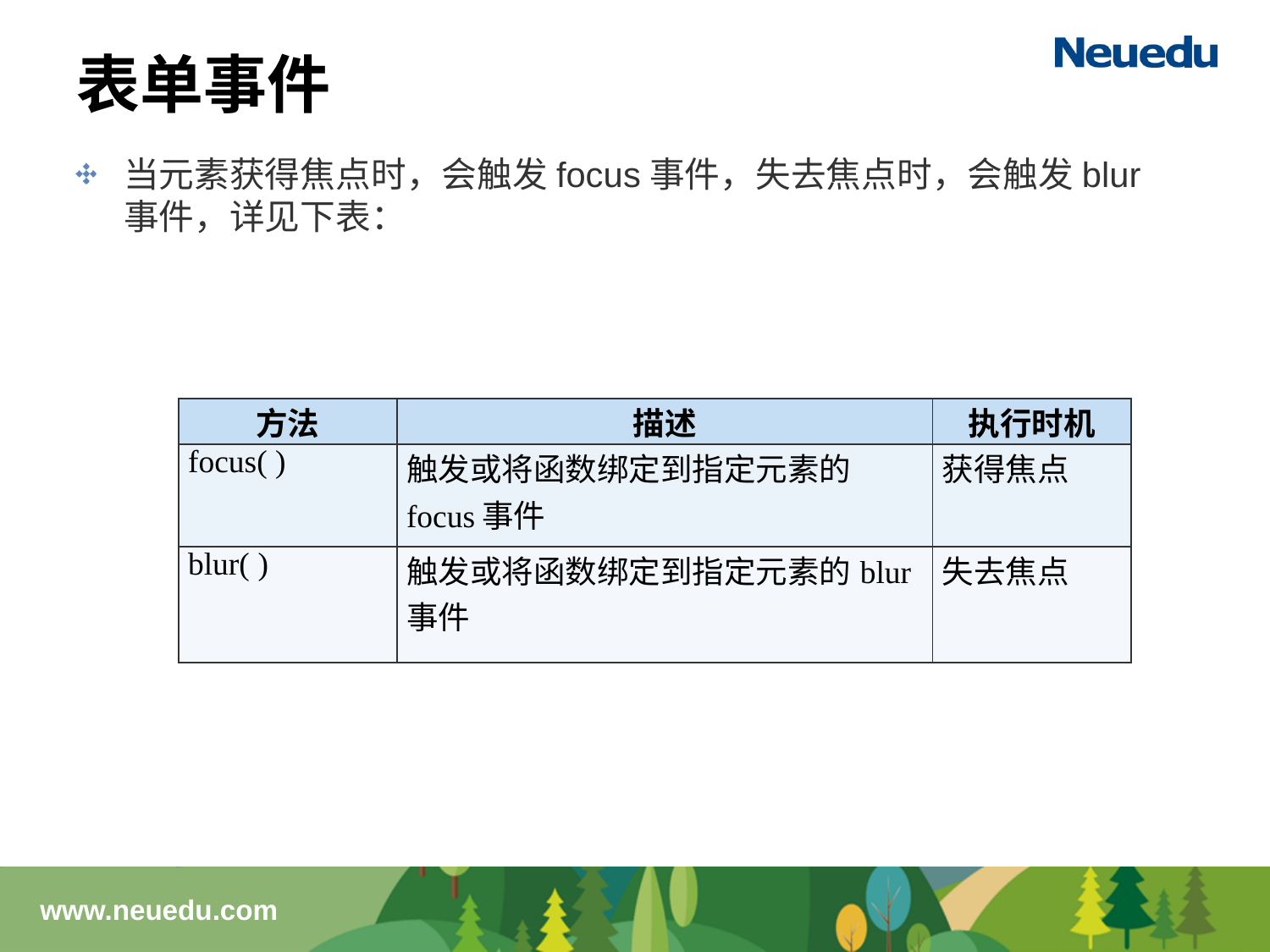

# 表单事件
当元素获得焦点时，会触发focus事件，失去焦点时，会触发blur事件，详见下表：
| 方法 | 描述 | 执行时机 |
| --- | --- | --- |
| focus( ) | 触发或将函数绑定到指定元素的focus事件 | 获得焦点 |
| blur( ) | 触发或将函数绑定到指定元素的blur事件 | 失去焦点 |